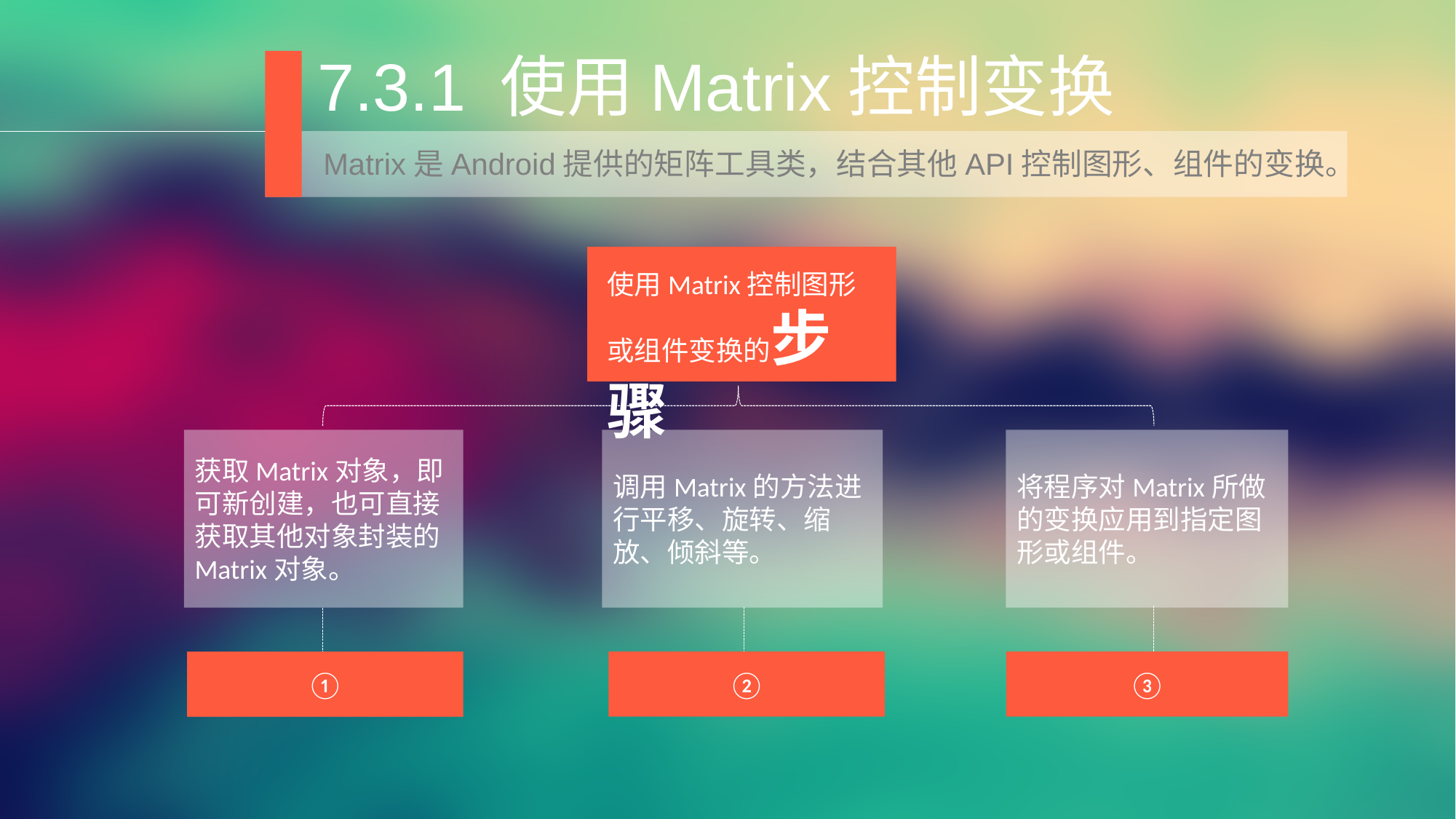

7.3.1 使用Matrix控制变换

Matrix是Android提供的矩阵工具类，结合其他API控制图形、组件的变换。

使用Matrix控制图形或组件变换的步骤
获取Matrix对象，即可新创建，也可直接获取其他对象封装的Matrix对象。
调用Matrix的方法进行平移、旋转、缩放、倾斜等。
将程序对Matrix所做的变换应用到指定图形或组件。
②
③
①